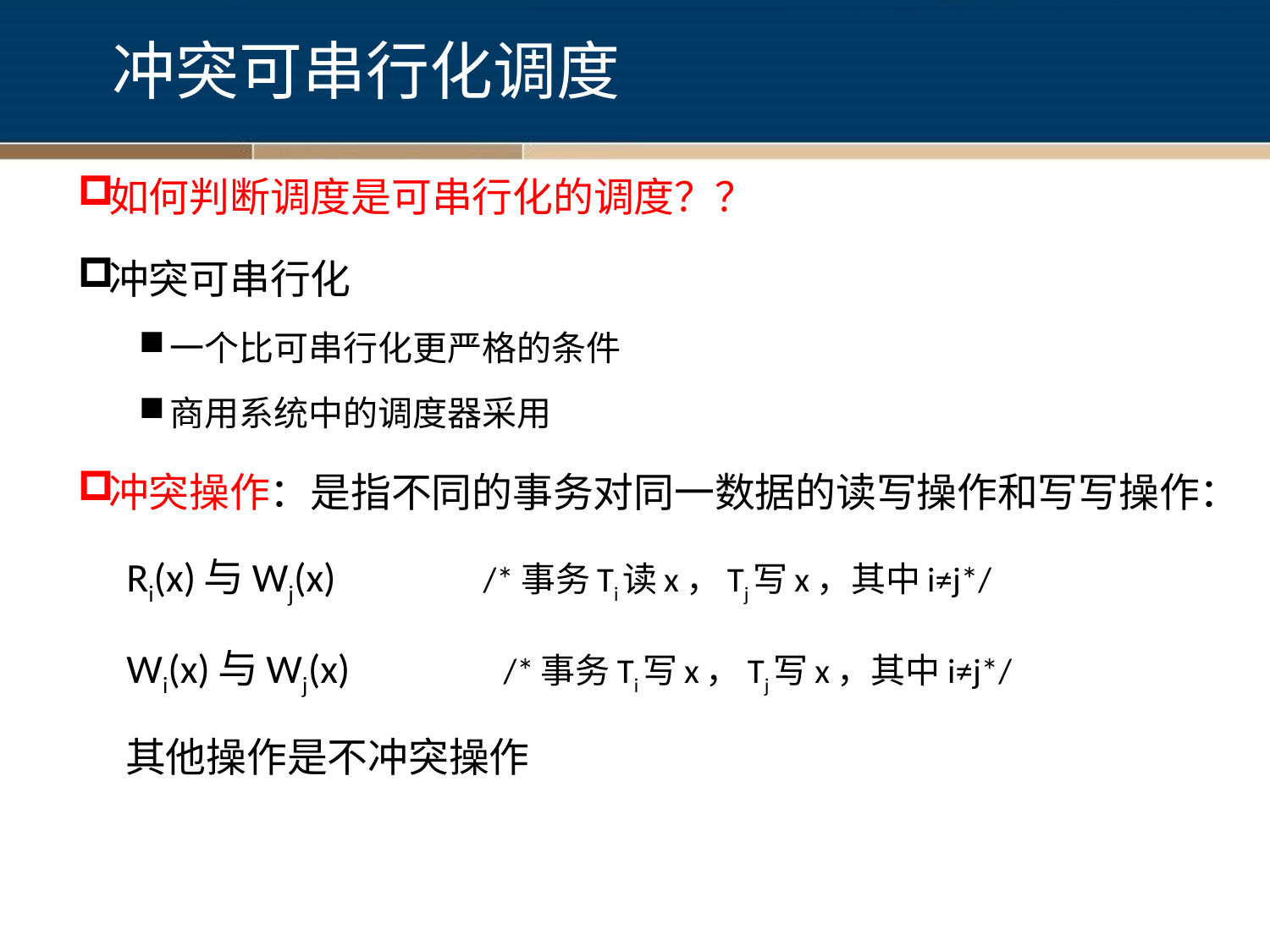

冲突可串行化调度
如何判断调度是可串行化的调度？？
冲突可串行化
一个比可串行化更严格的条件
商用系统中的调度器采用
冲突操作：是指不同的事务对同一数据的读写操作和写写操作：
  	  Ri(x)与Wj(x)	       /*事务Ti读x，Tj写x，其中i≠j*/
	  Wi(x)与Wj(x)                 /*事务Ti写x，Tj写x，其中i≠j*/
  	 其他操作是不冲突操作